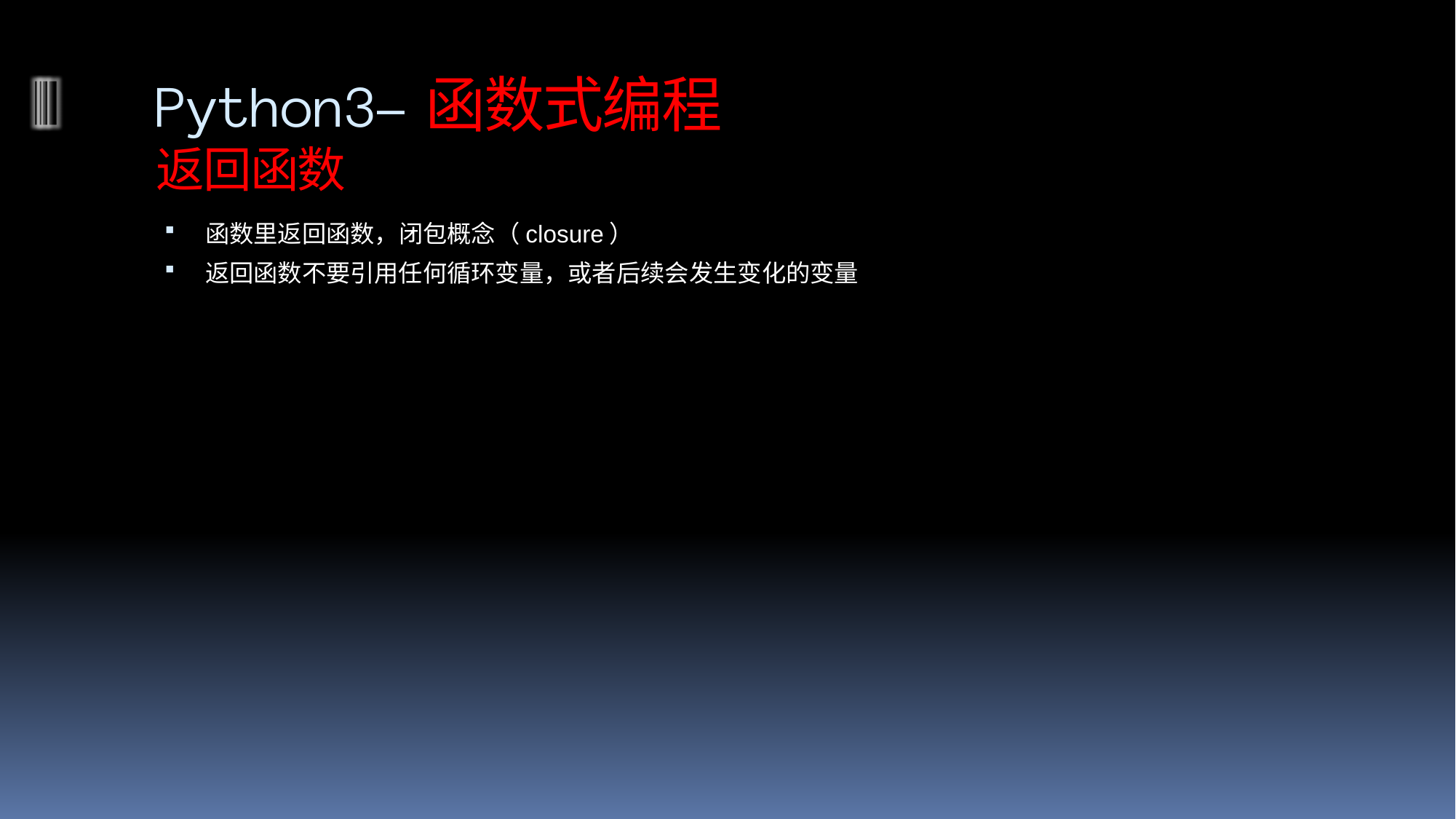

# Python3-函数式编程 返回函数
函数里返回函数，闭包概念（closure）
返回函数不要引用任何循环变量，或者后续会发生变化的变量